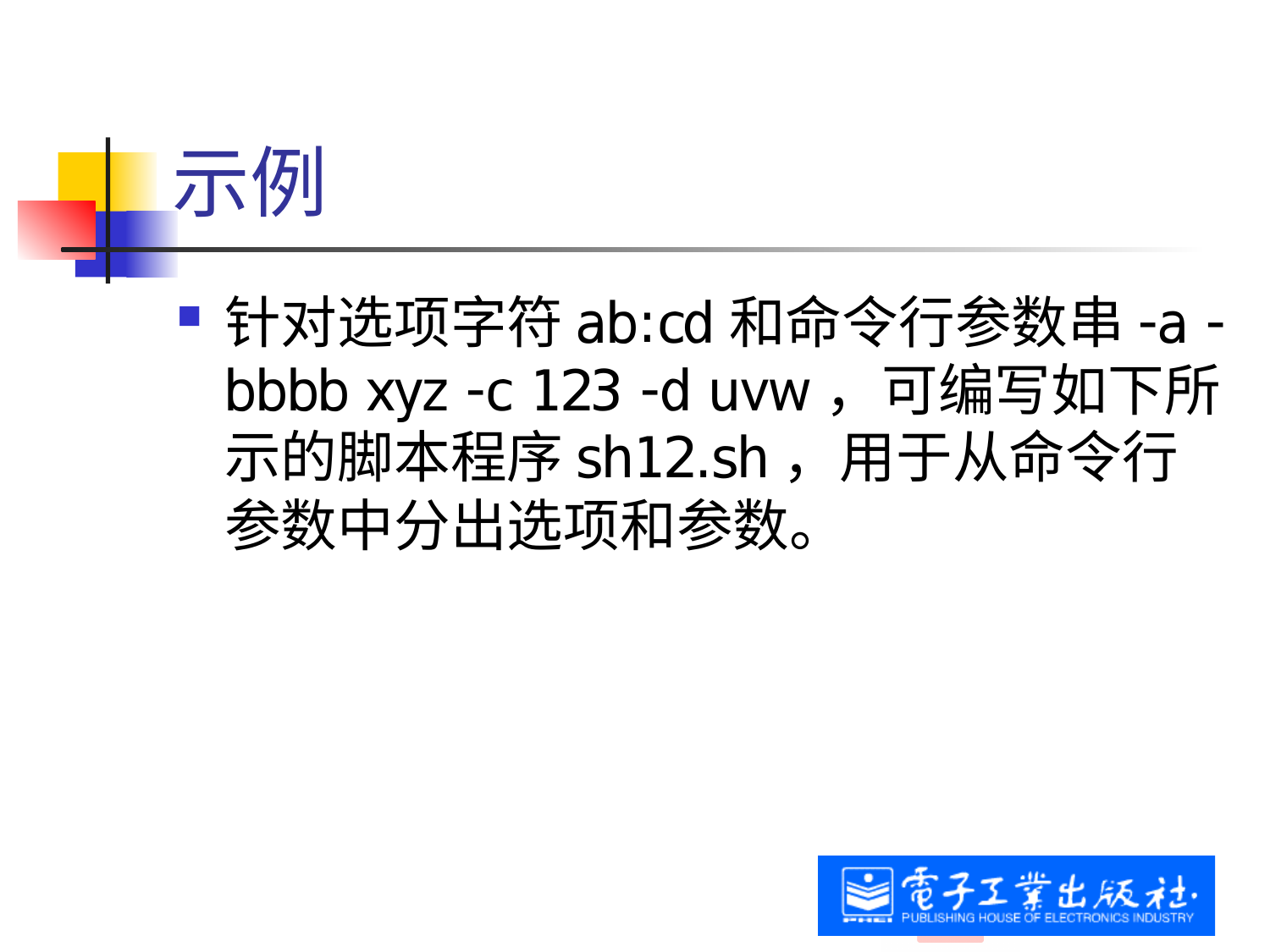

# 示例
针对选项字符ab:cd和命令行参数串-a -bbbb xyz -c 123 -d uvw，可编写如下所示的脚本程序sh12.sh，用于从命令行参数中分出选项和参数。